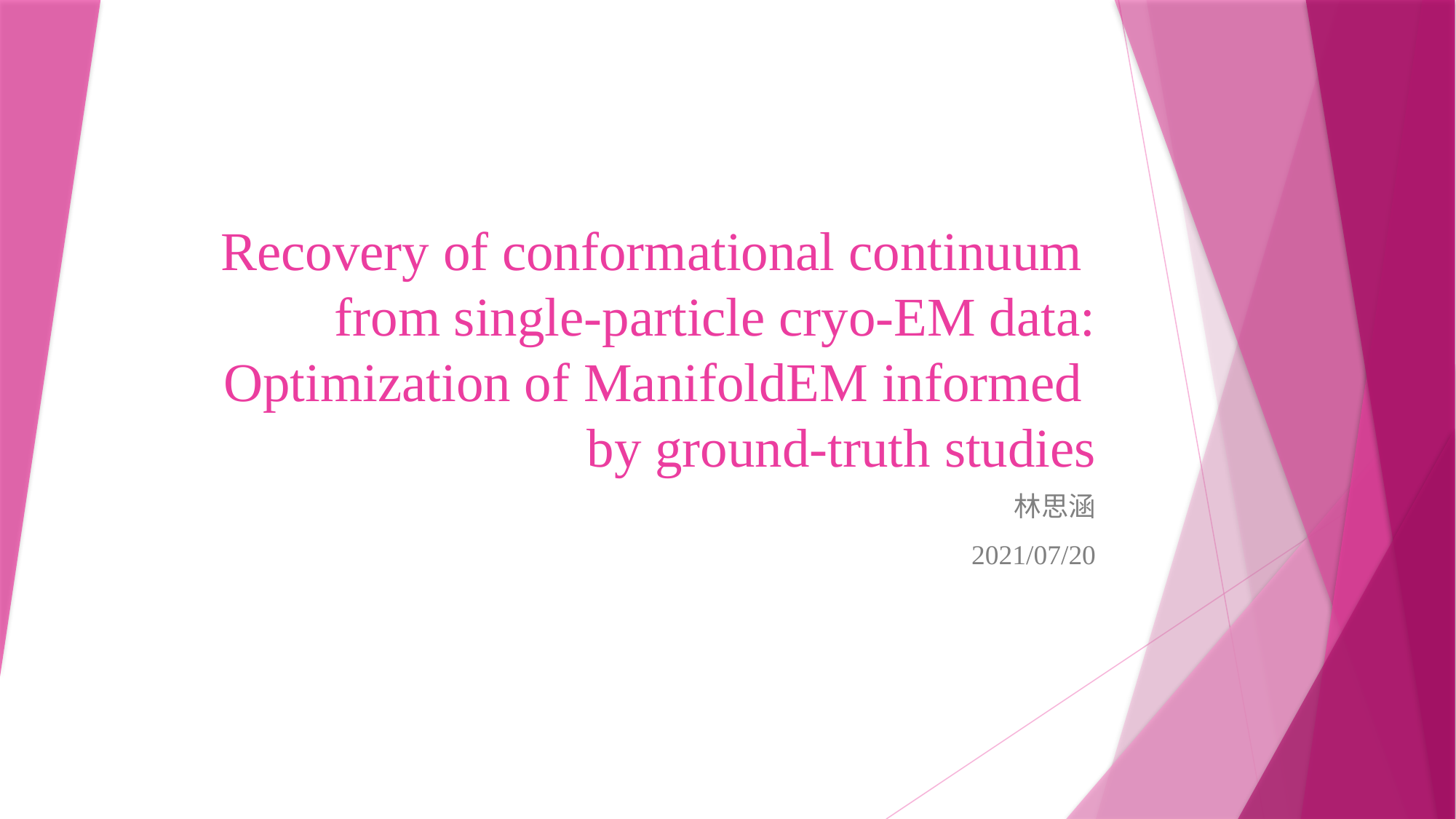

# Recovery of conformational continuum from single-particle cryo-EM data: Optimization of ManifoldEM informed by ground-truth studies
林思涵
2021/07/20